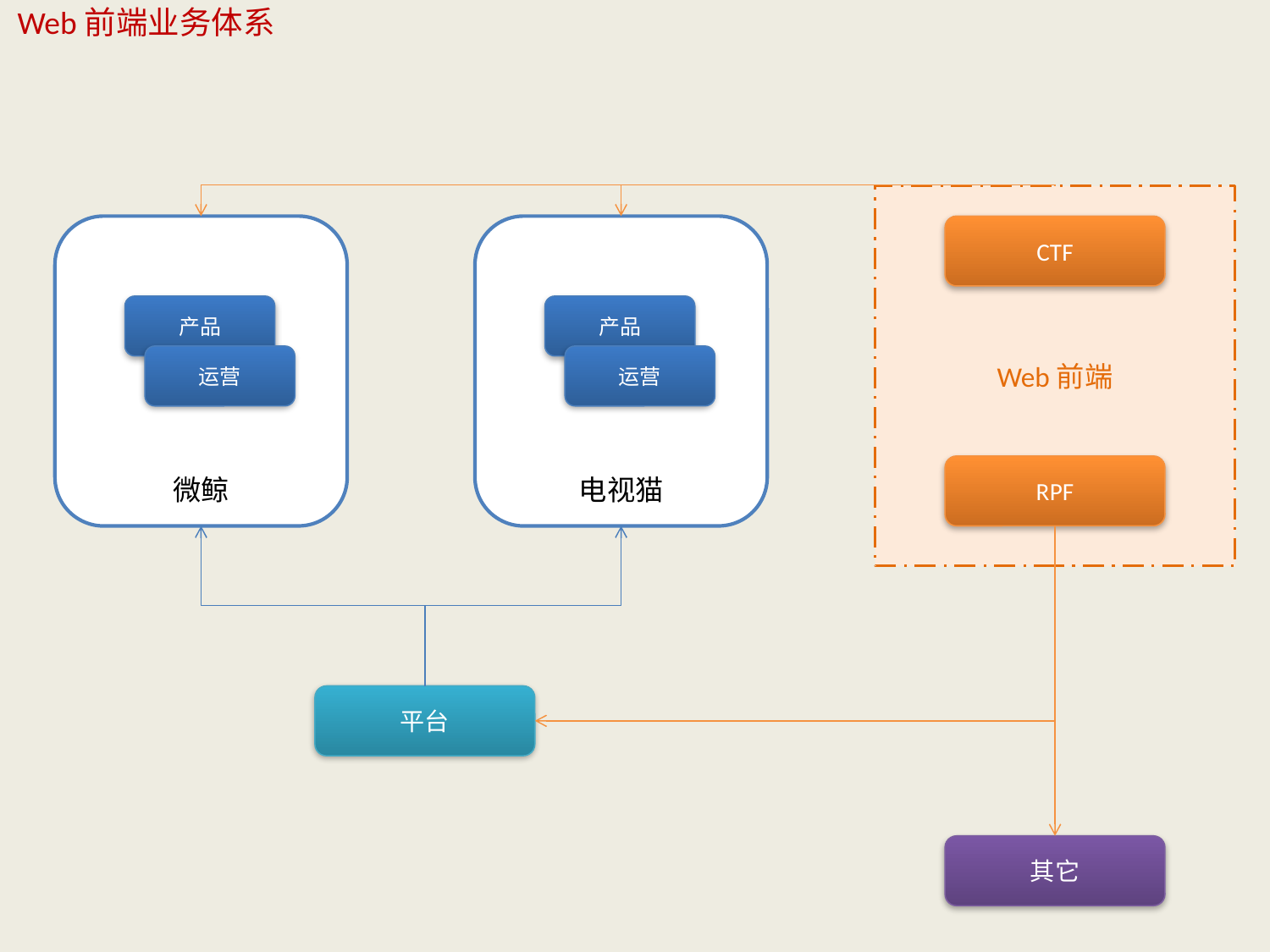

Web前端业务体系
Web前端

微鲸

电视猫
CTF
产品
产品
运营
运营
RPF
平台
其它